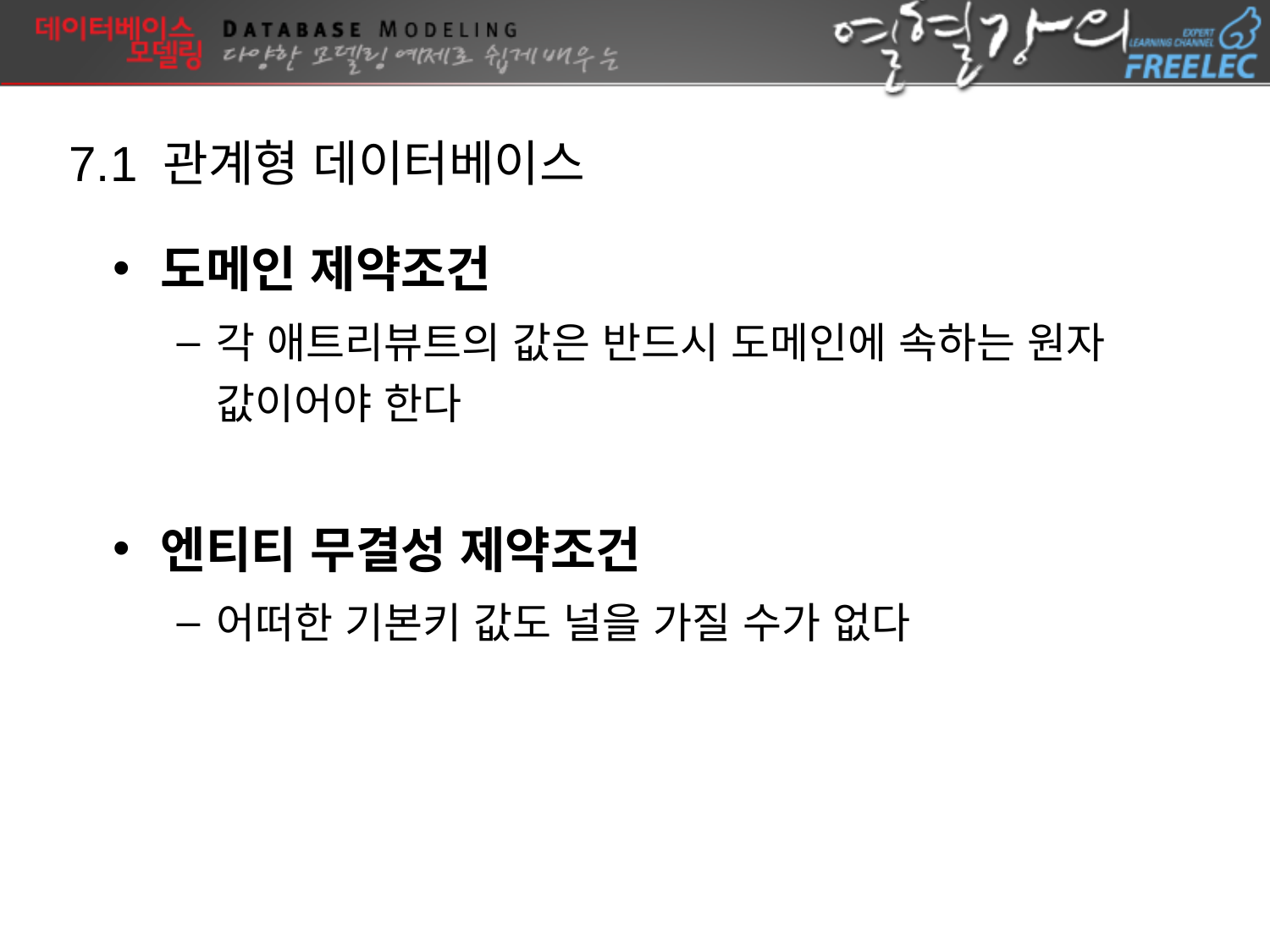

7.1 관계형 데이터베이스
도메인 제약조건
각 애트리뷰트의 값은 반드시 도메인에 속하는 원자 값이어야 한다

엔티티 무결성 제약조건
어떠한 기본키 값도 널을 가질 수가 없다